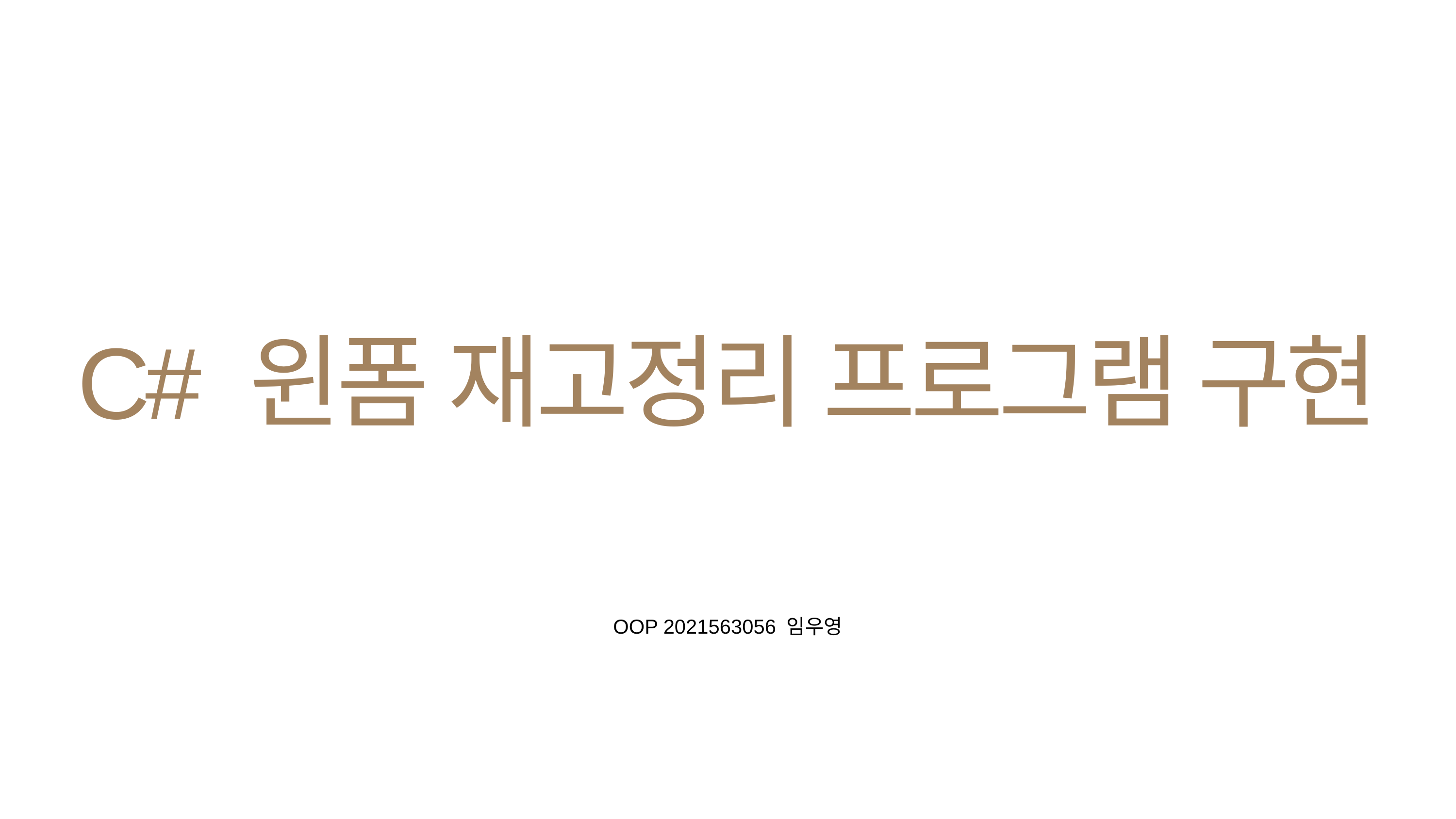

C# 윈폼 재고정리 프로그램 구현
OOP 2021563056 임우영